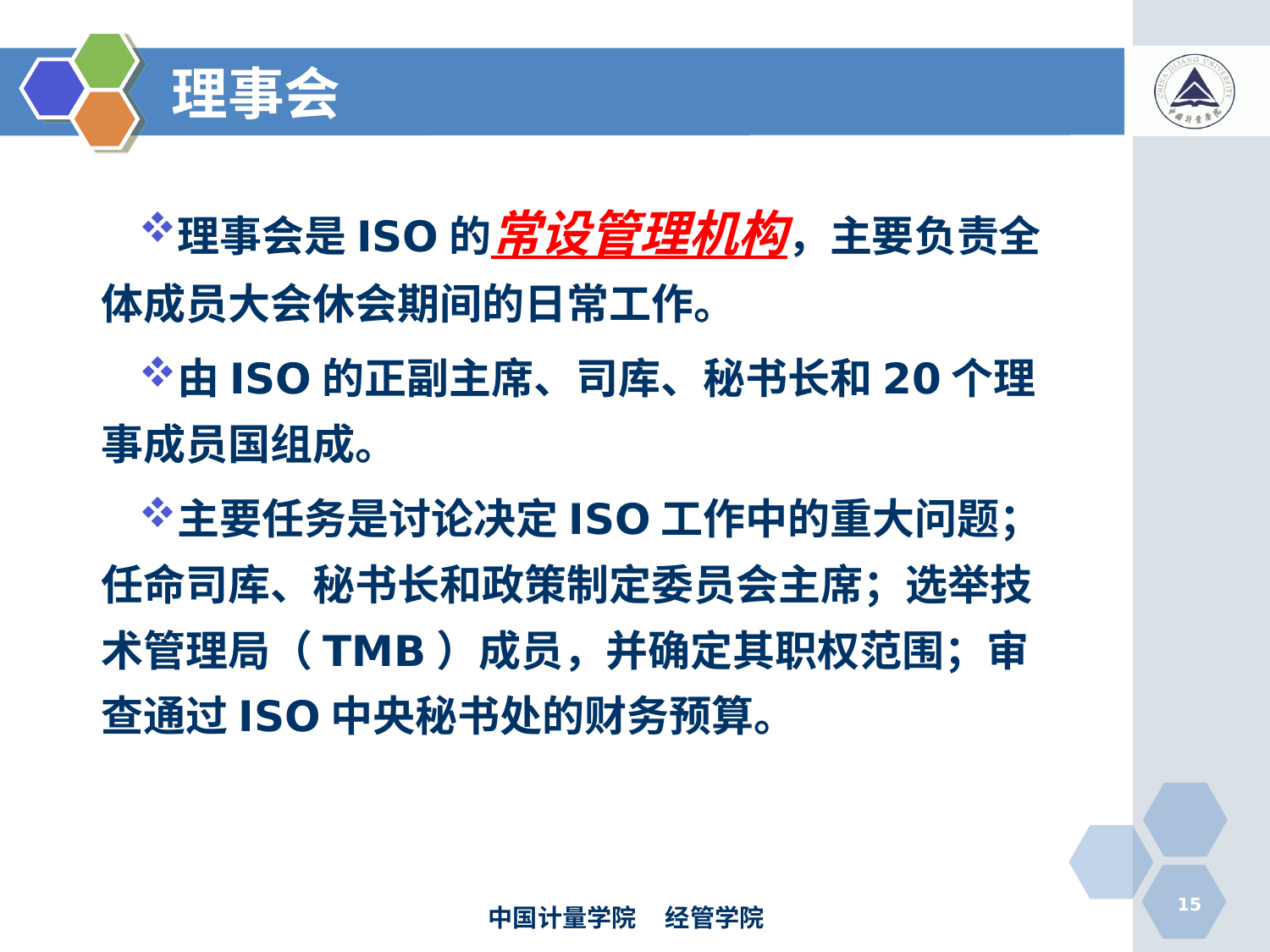

# 理事会
理事会是ISO的常设管理机构，主要负责全体成员大会休会期间的日常工作。
由ISO的正副主席、司库、秘书长和20个理事成员国组成。
主要任务是讨论决定ISO工作中的重大问题；任命司库、秘书长和政策制定委员会主席；选举技术管理局（TMB）成员，并确定其职权范围；审查通过ISO中央秘书处的财务预算。
15
中国计量学院     经管学院